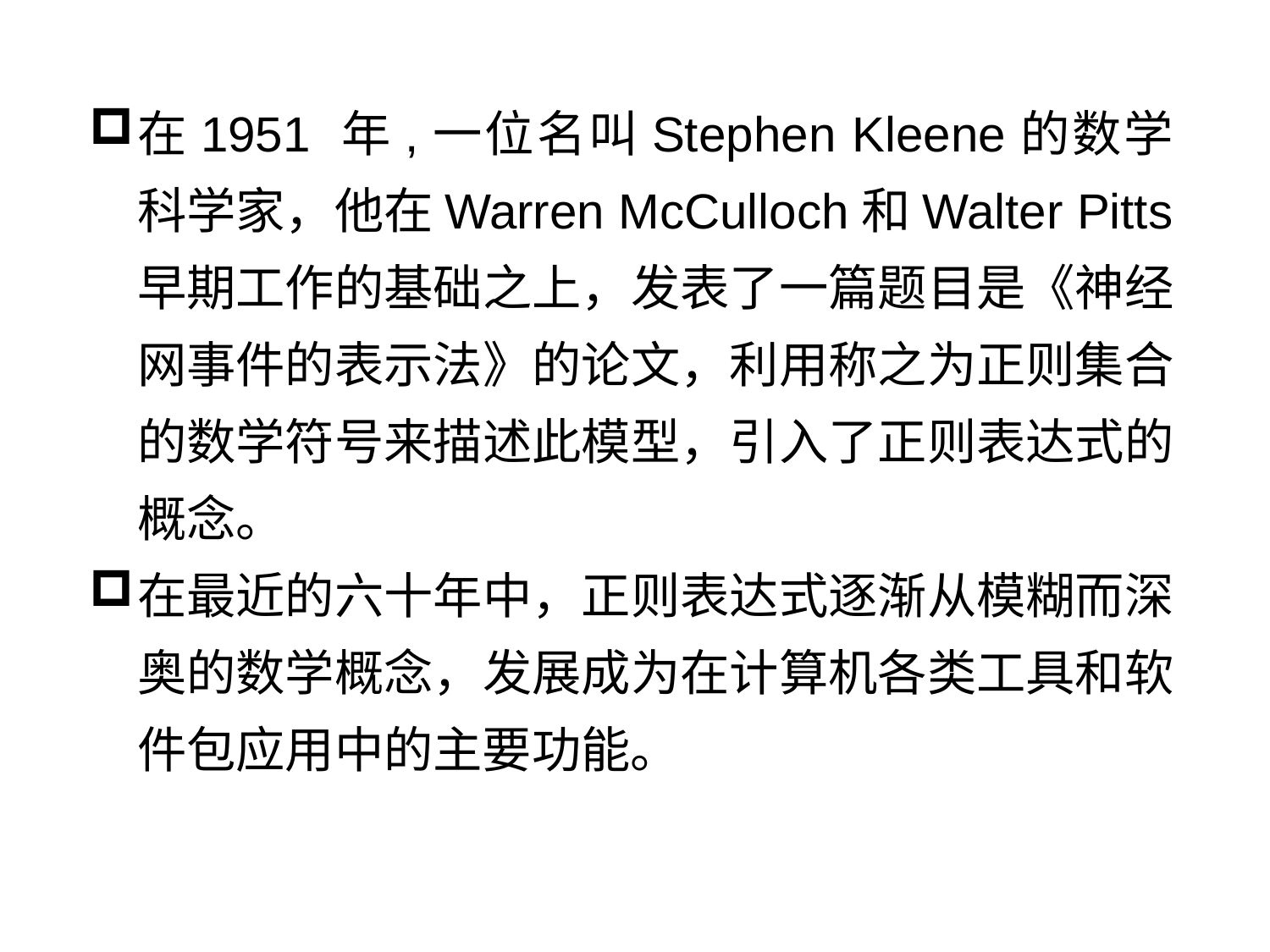

在1951 年,一位名叫Stephen Kleene的数学科学家，他在Warren McCulloch和Walter Pitts早期工作的基础之上，发表了一篇题目是《神经网事件的表示法》的论文，利用称之为正则集合的数学符号来描述此模型，引入了正则表达式的概念。
在最近的六十年中，正则表达式逐渐从模糊而深奥的数学概念，发展成为在计算机各类工具和软件包应用中的主要功能。